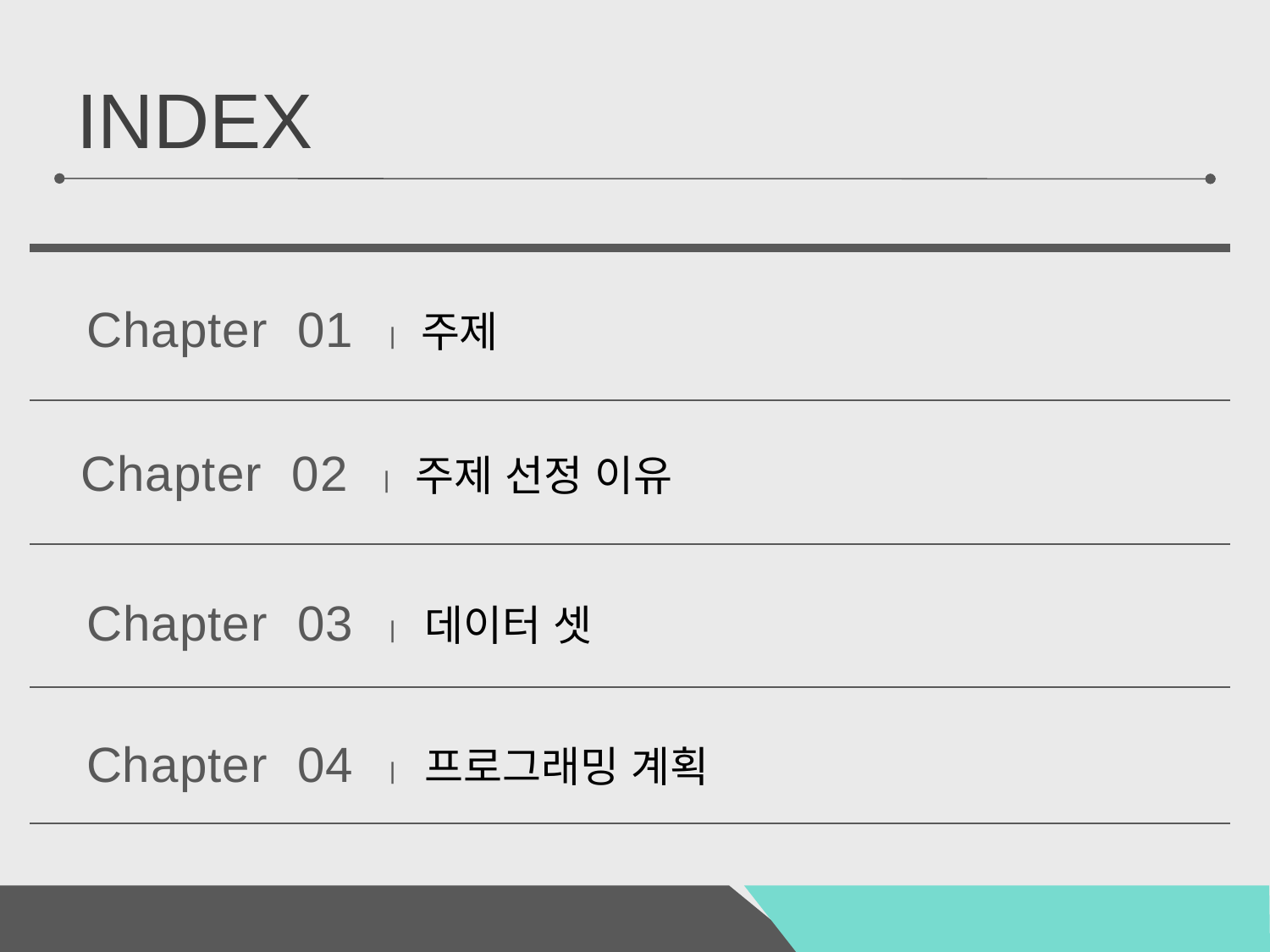

# INDEX
   Chapter  01 ㅣ  주제
   Chapter  02 ㅣ  주제 선정 이유
   Chapter  03 ㅣ    데이터 셋

   Chapter  04 ㅣ    프로그래밍 계획